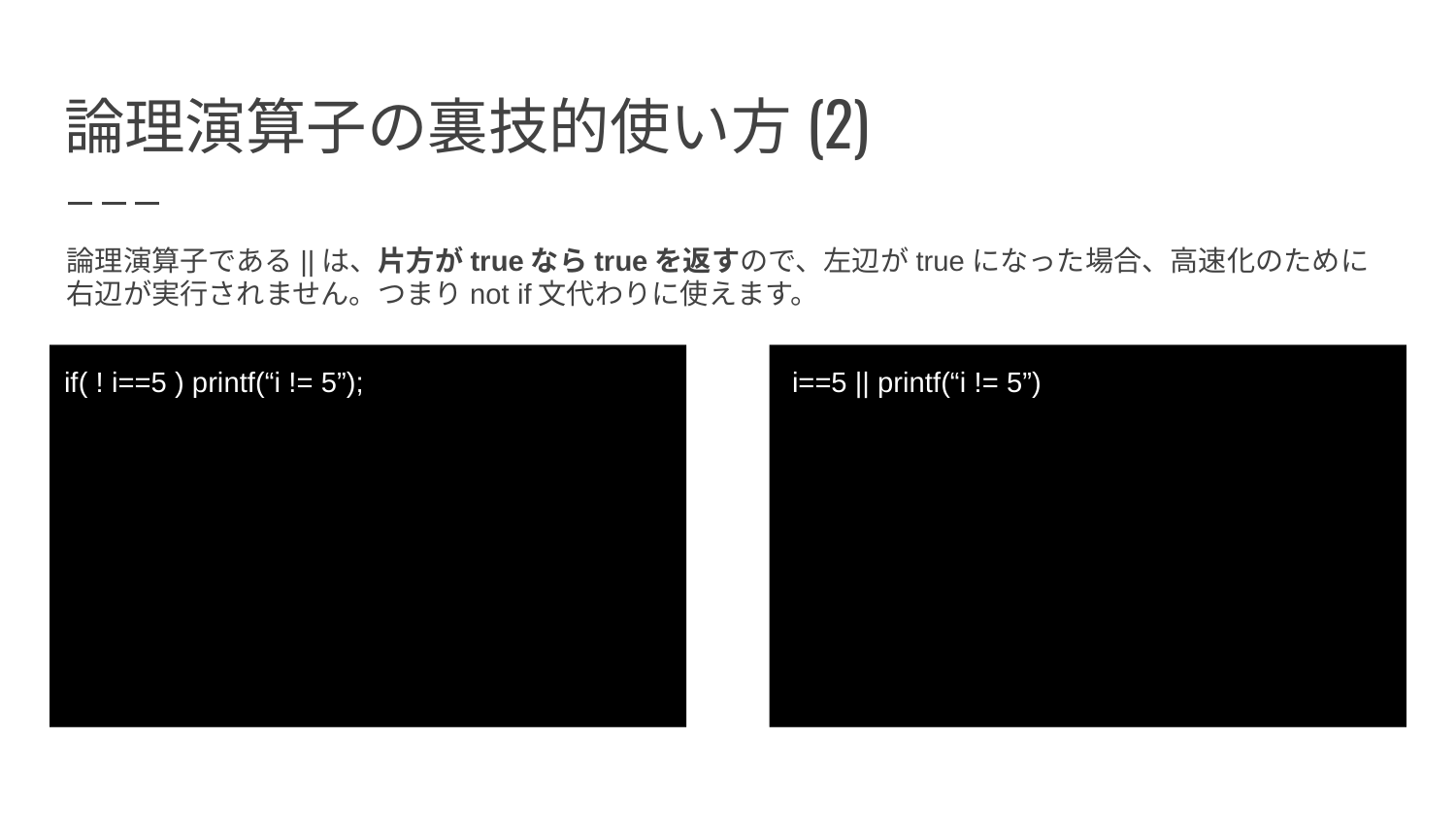

# 論理演算子の裏技的使い方(2)
論理演算子である||は、片方がtrueならtrueを返すので、左辺がtrueになった場合、高速化のために右辺が実行されません。つまりnot if文代わりに使えます。
if( ! i==5 ) printf(“i != 5”);
 i==5 || printf(“i != 5”)